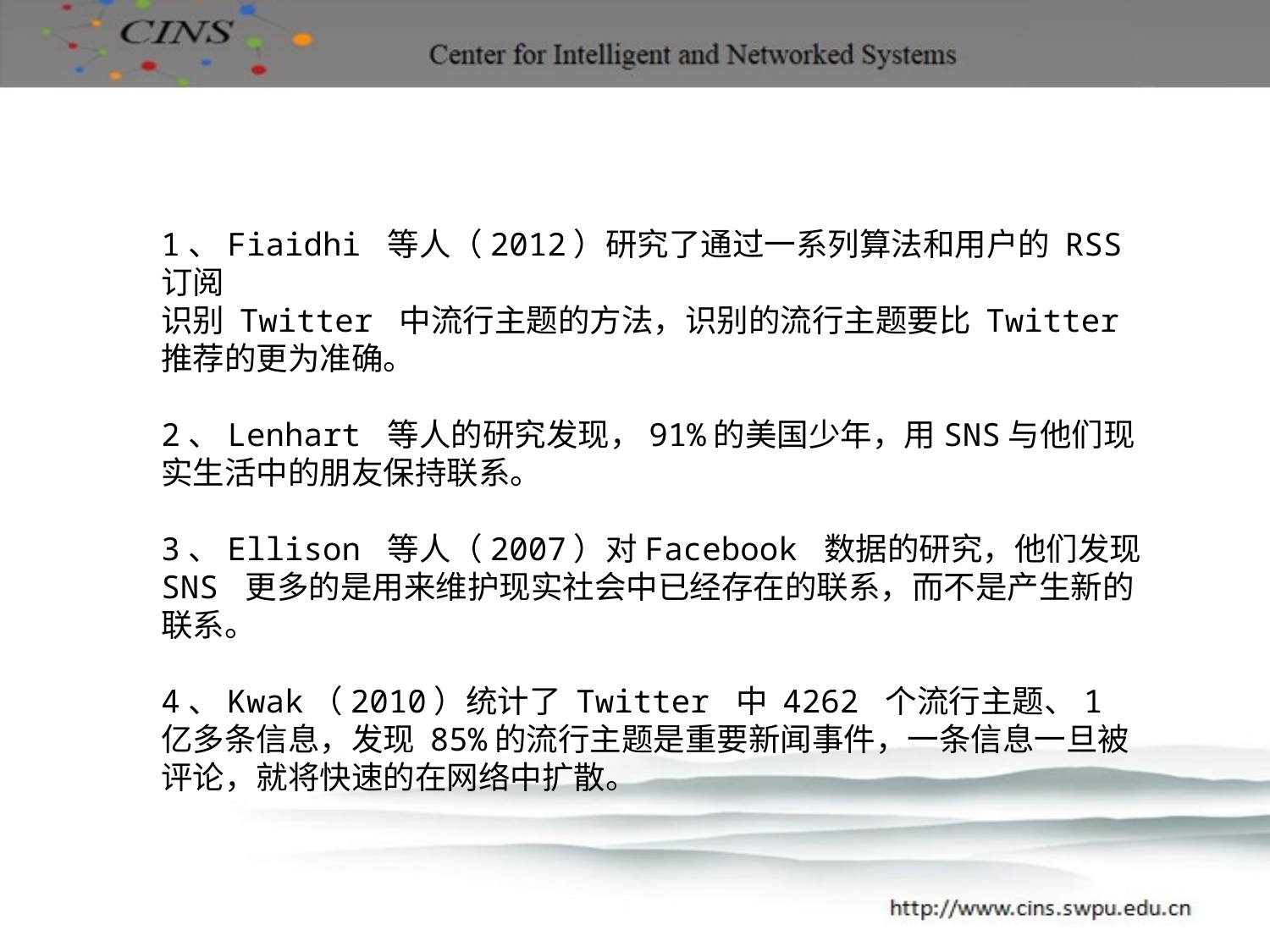

1、Fiaidhi 等人（2012）研究了通过一系列算法和用户的 RSS 订阅
识别 Twitter 中流行主题的方法，识别的流行主题要比 Twitter 推荐的更为准确。

2、Lenhart 等人的研究发现，91%的美国少年，用SNS与他们现实生活中的朋友保持联系。

3、Ellison 等人（2007）对Facebook 数据的研究，他们发现 SNS 更多的是用来维护现实社会中已经存在的联系，而不是产生新的联系。

4、Kwak（2010）统计了 Twitter 中 4262 个流行主题、1 亿多条信息，发现 85%的流行主题是重要新闻事件，一条信息一旦被评论，就将快速的在网络中扩散。